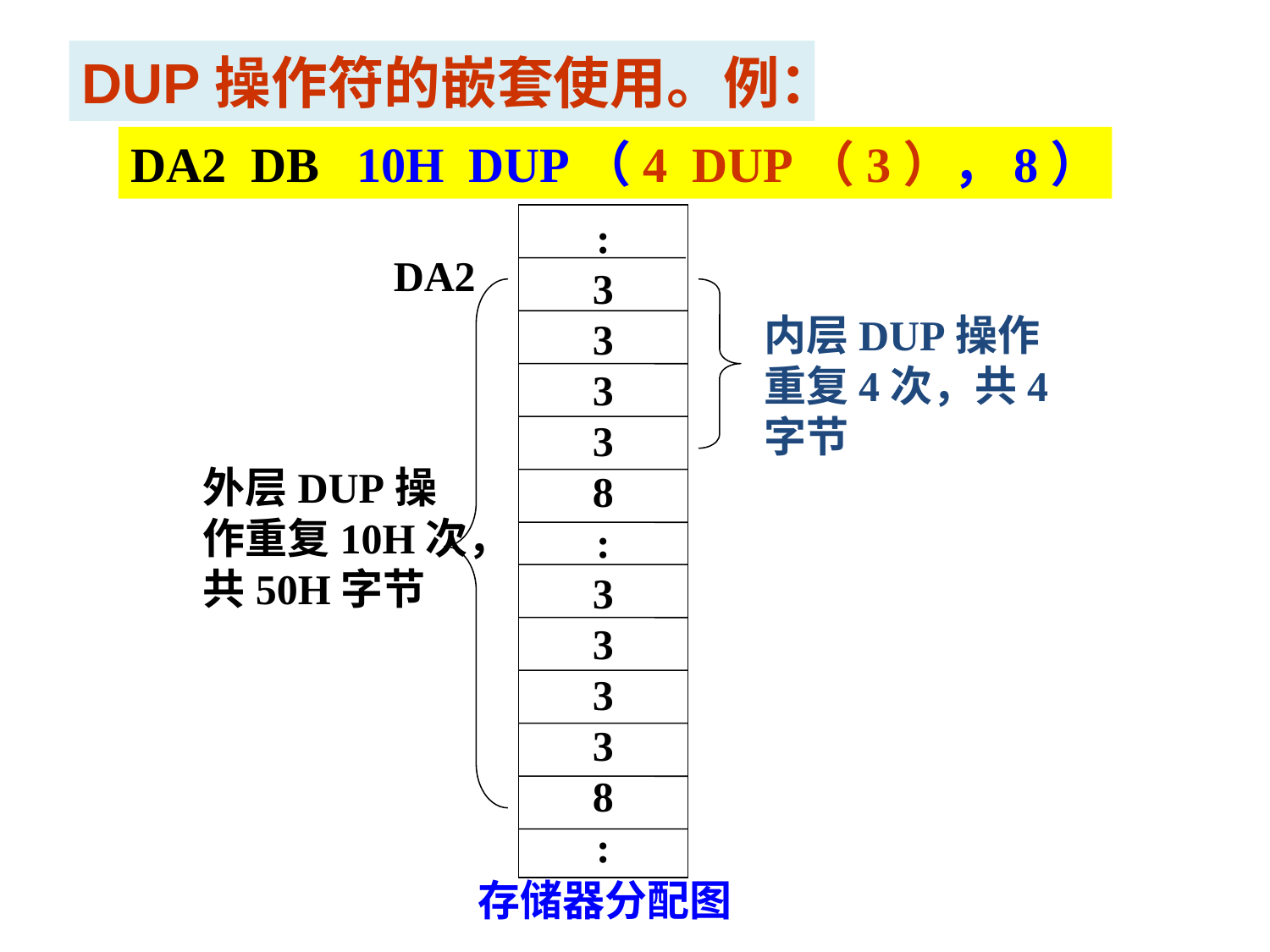

DUP操作符的嵌套使用。例：
DA2  DB   10H  DUP（4  DUP（3），8）
:
3
3
3
3
8
:
3
3
3
3
8
:
DA2

内层DUP操作重复4次，共4字节

外层DUP操作重复10H次，共50H字节

存储器分配图
19